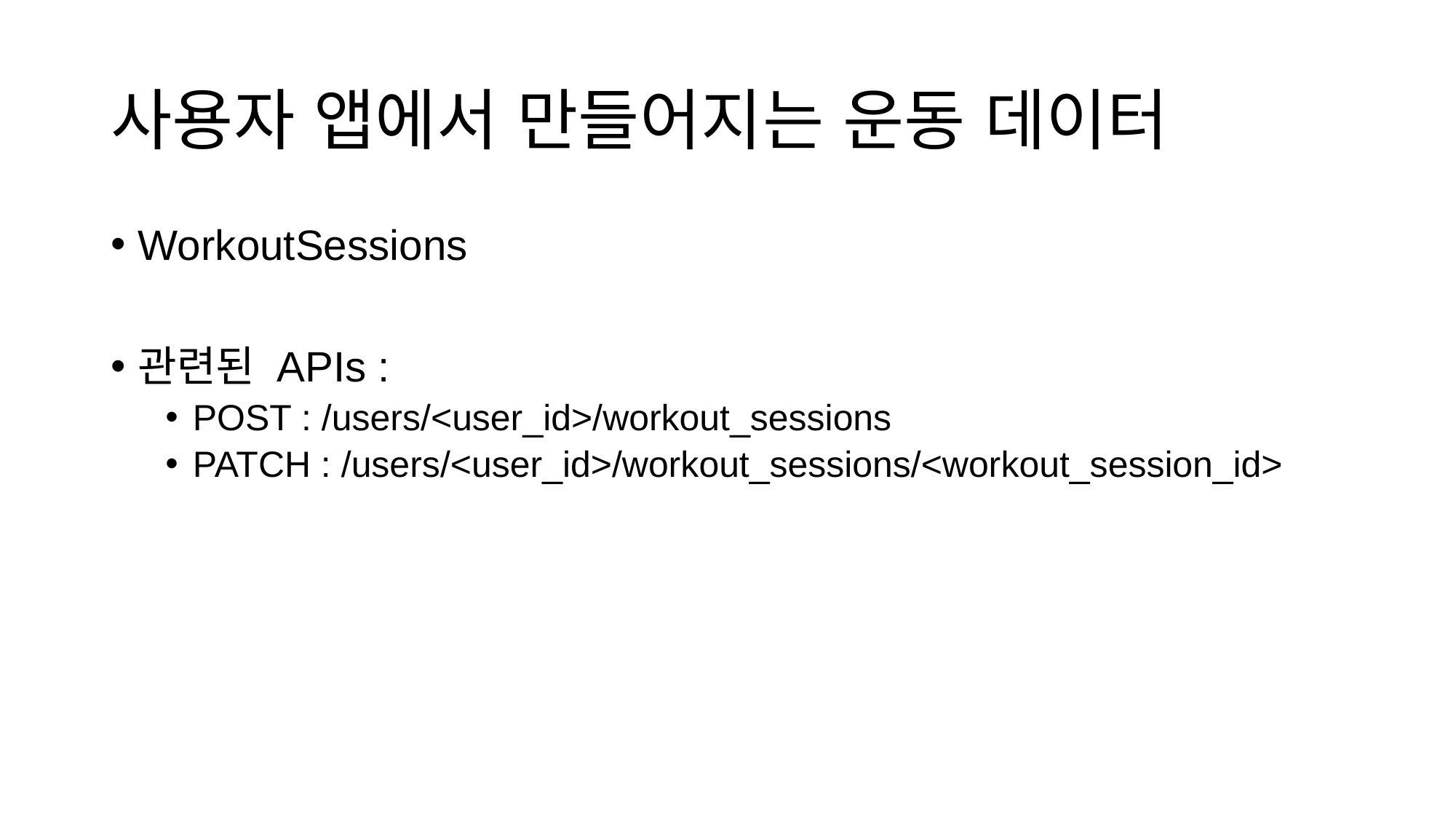

# 사용자 앱에서 만들어지는 운동 데이터
WorkoutSessions

관련된 APIs :
POST : /users/<user_id>/workout_sessions
PATCH : /users/<user_id>/workout_sessions/<workout_session_id>